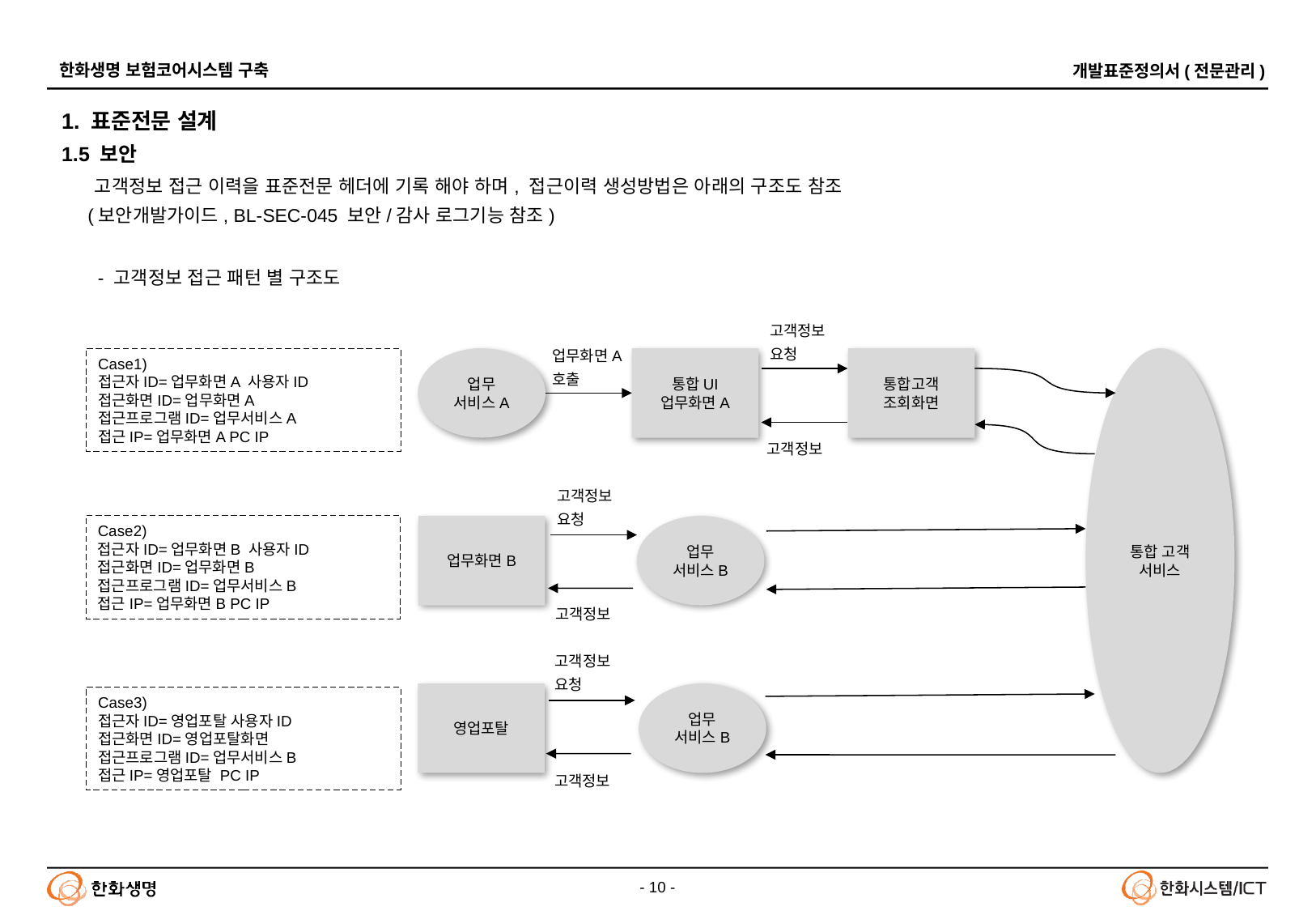

1. 표준전문 설계
1.5 보안
     고객정보 접근 이력을 표준전문 헤더에 기록 해야 하며, 접근이력 생성방법은 아래의 구조도 참조
     (보안개발가이드, BL-SEC-045 보안/감사 로그기능 참조)

- 고객정보 접근 패턴 별 구조도
고객정보 요청
업무화면A
호출
Case1)
접근자ID=업무화면A 사용자ID
접근화면ID=업무화면A
접근프로그램ID=업무서비스A
접근IP=업무화면A PC IP
업무
서비스A
통합고객
조회화면
통합UI
업무화면A
통합 고객 서비스
고객정보
고객정보
요청
Case2)
접근자ID=업무화면B 사용자ID
접근화면ID=업무화면B
접근프로그램ID=업무서비스B
접근IP=업무화면B PC IP
업무
서비스B
업무화면B
고객정보
고객정보
요청
업무
서비스B
영업포탈
Case3)
접근자ID=영업포탈 사용자ID
접근화면ID=영업포탈화면
접근프로그램ID=업무서비스B
접근IP=영업포탈 PC IP
고객정보